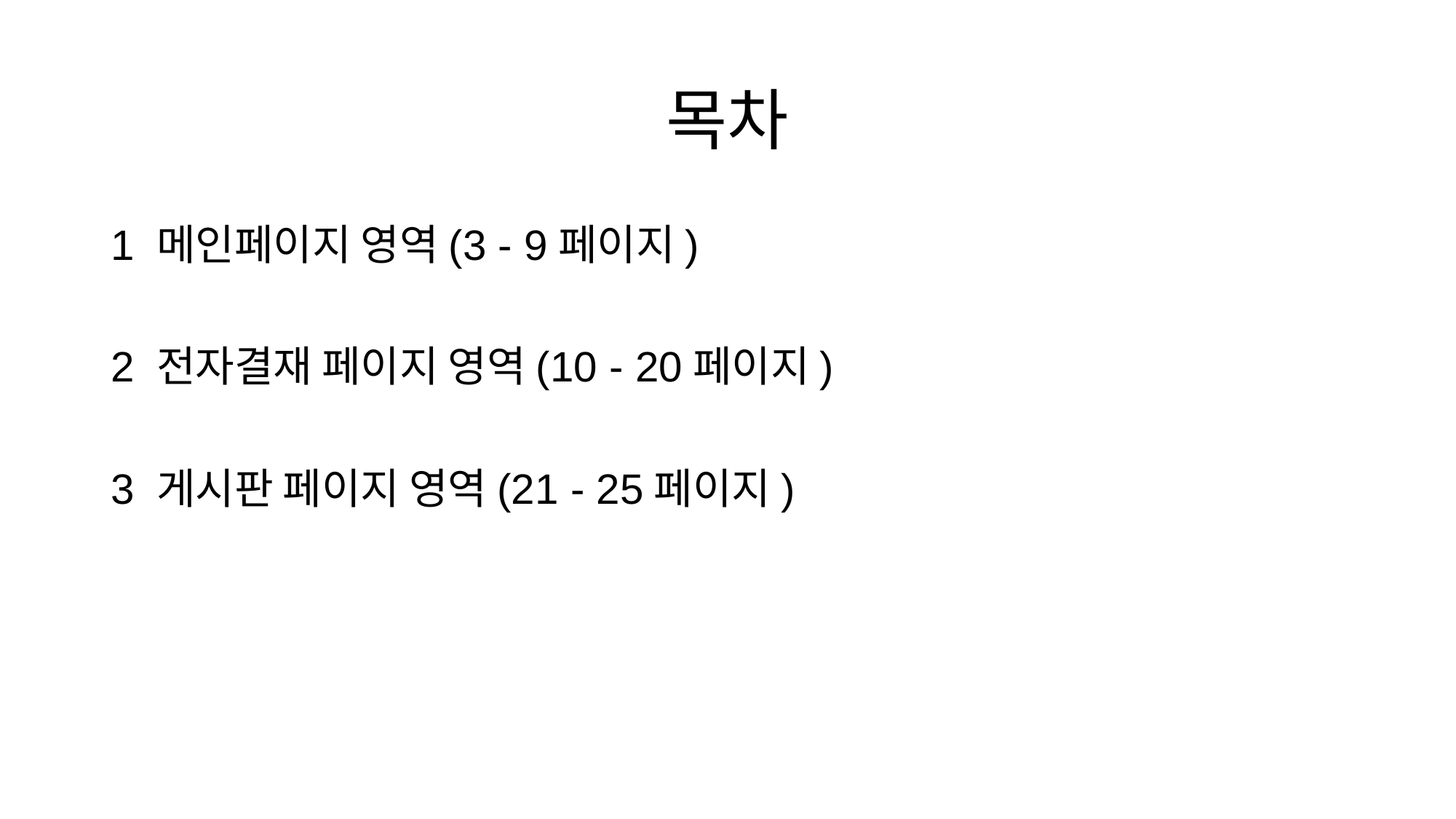

# 목차
1 메인페이지 영역(3 - 9페이지)

2 전자결재 페이지 영역(10 - 20페이지)

3 게시판 페이지 영역(21 - 25페이지)